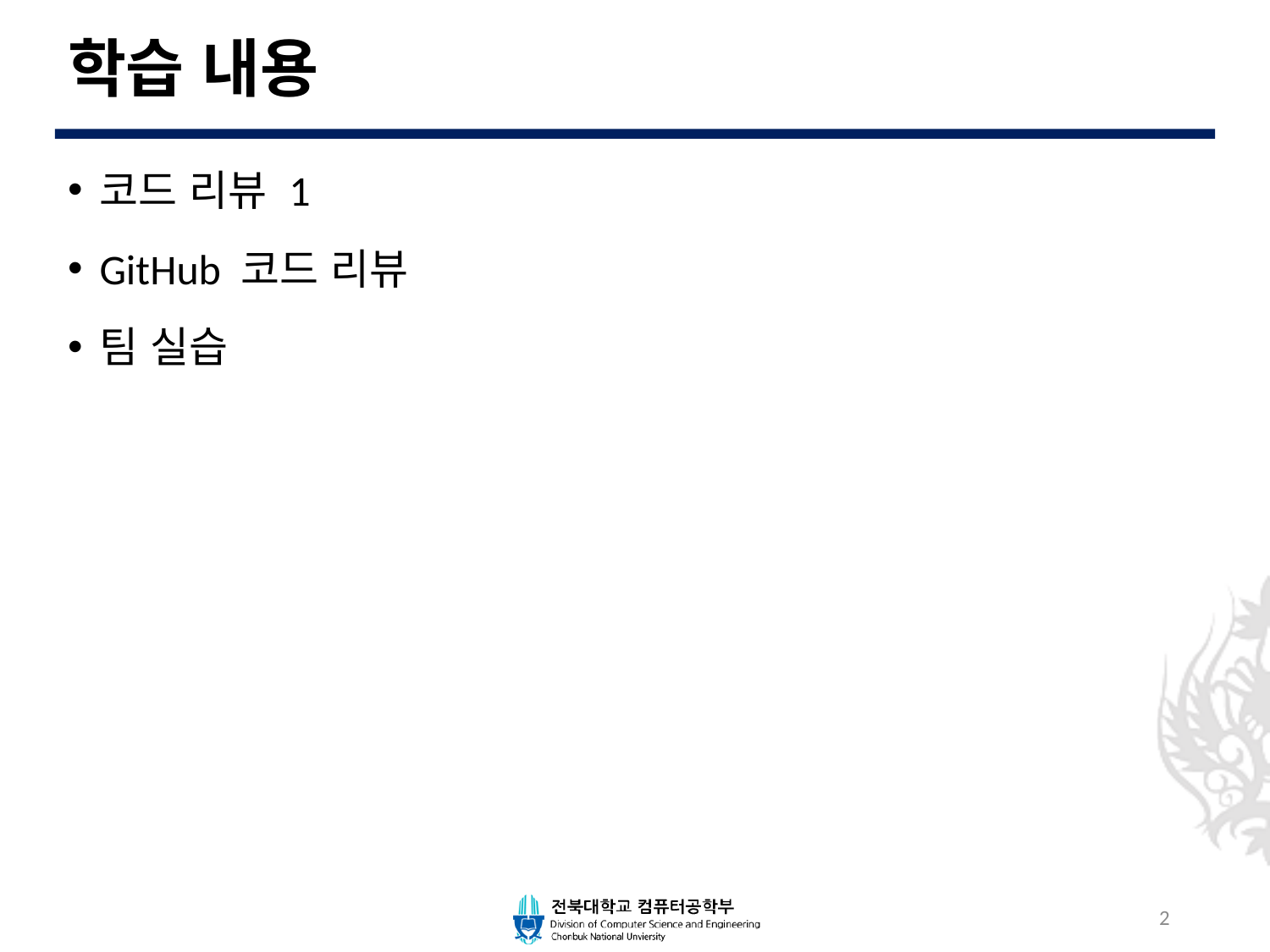

# 학습 내용
코드 리뷰 1
GitHub 코드 리뷰
팀 실습
2